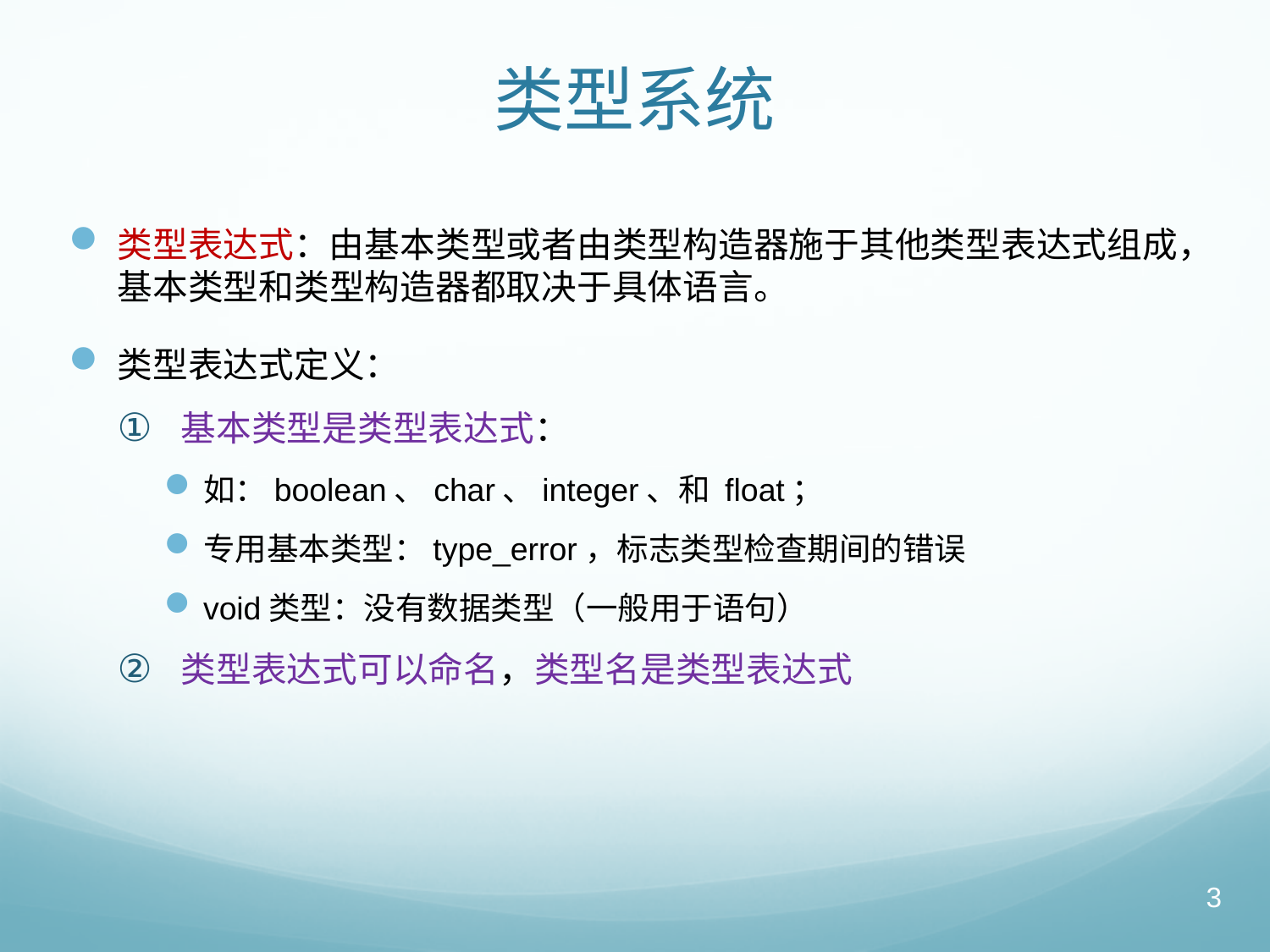

# 类型系统
类型表达式：由基本类型或者由类型构造器施于其他类型表达式组成，基本类型和类型构造器都取决于具体语言。
类型表达式定义：
基本类型是类型表达式：
如：boolean、char、integer、和 float；
专用基本类型：type_error，标志类型检查期间的错误
void类型：没有数据类型（一般用于语句）
类型表达式可以命名，类型名是类型表达式

3